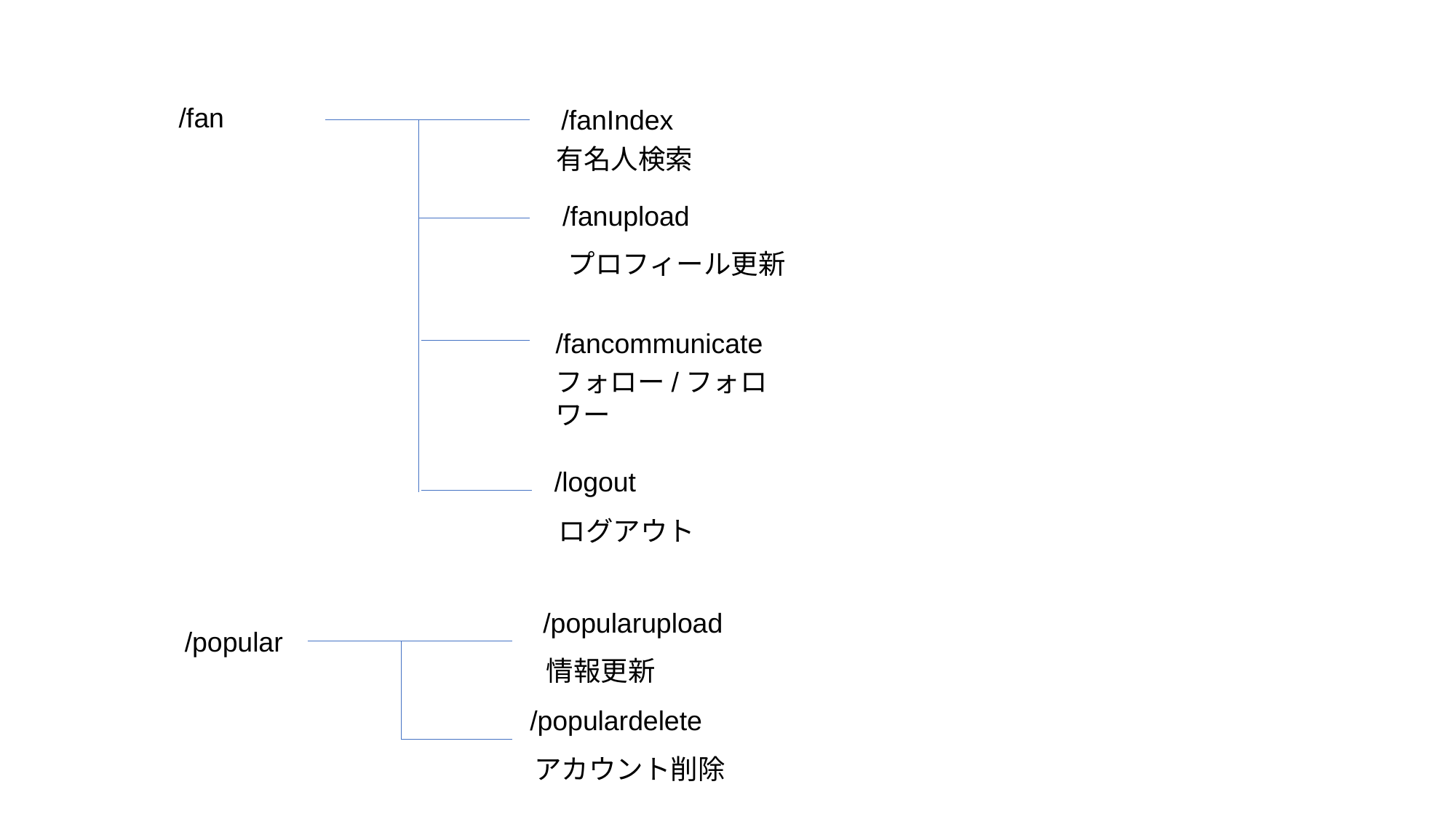

/fan
/fanIndex
有名人検索
/fanupload
プロフィール更新
/fancommunicate
フォロー/フォロワー
/logout
ログアウト
/popularupload
/popular
情報更新
/populardelete
アカウント削除